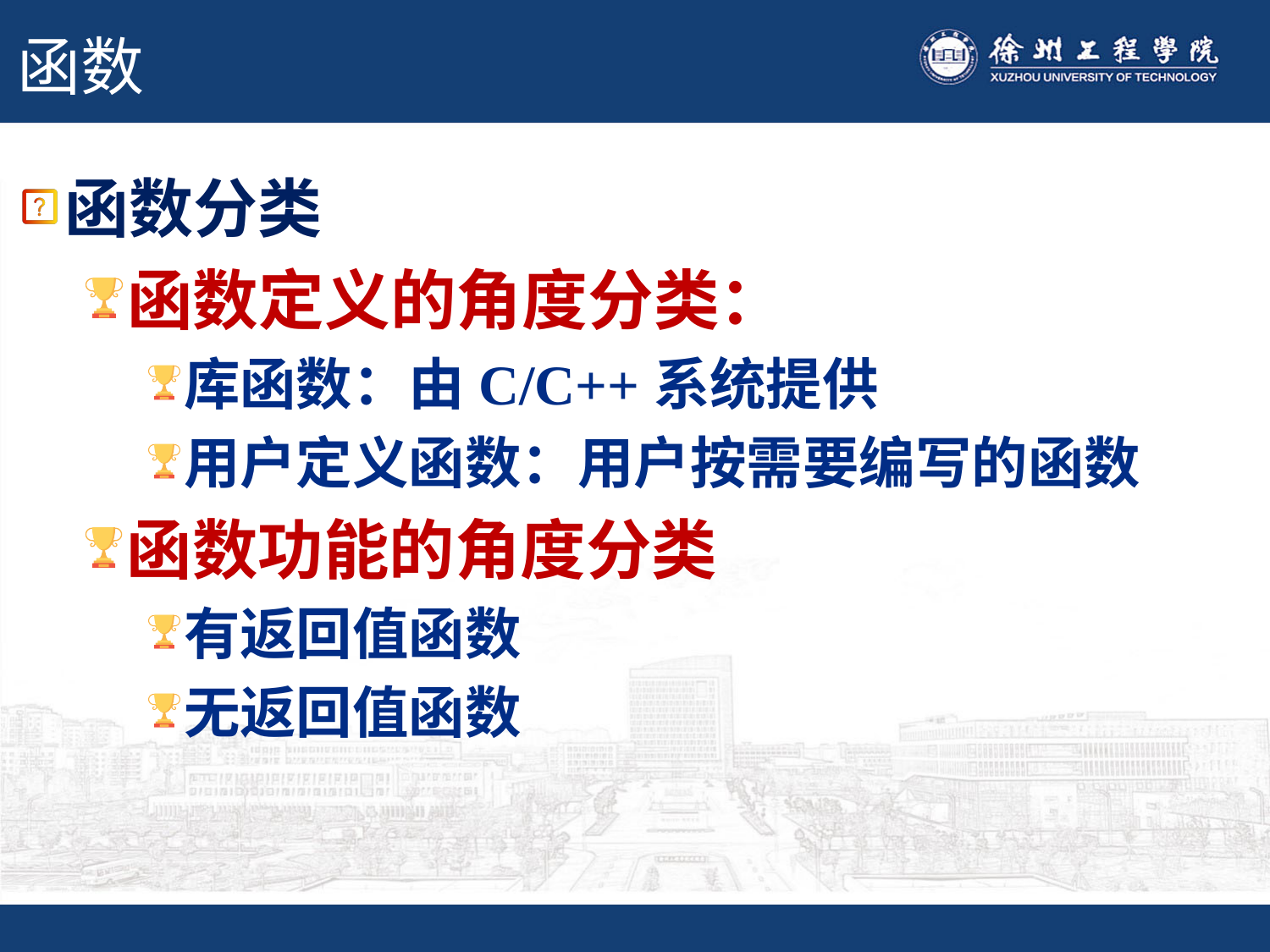

# 函数

函数分类
函数定义的角度分类：
库函数：由C/C++系统提供
用户定义函数：用户按需要编写的函数
函数功能的角度分类
有返回值函数
无返回值函数